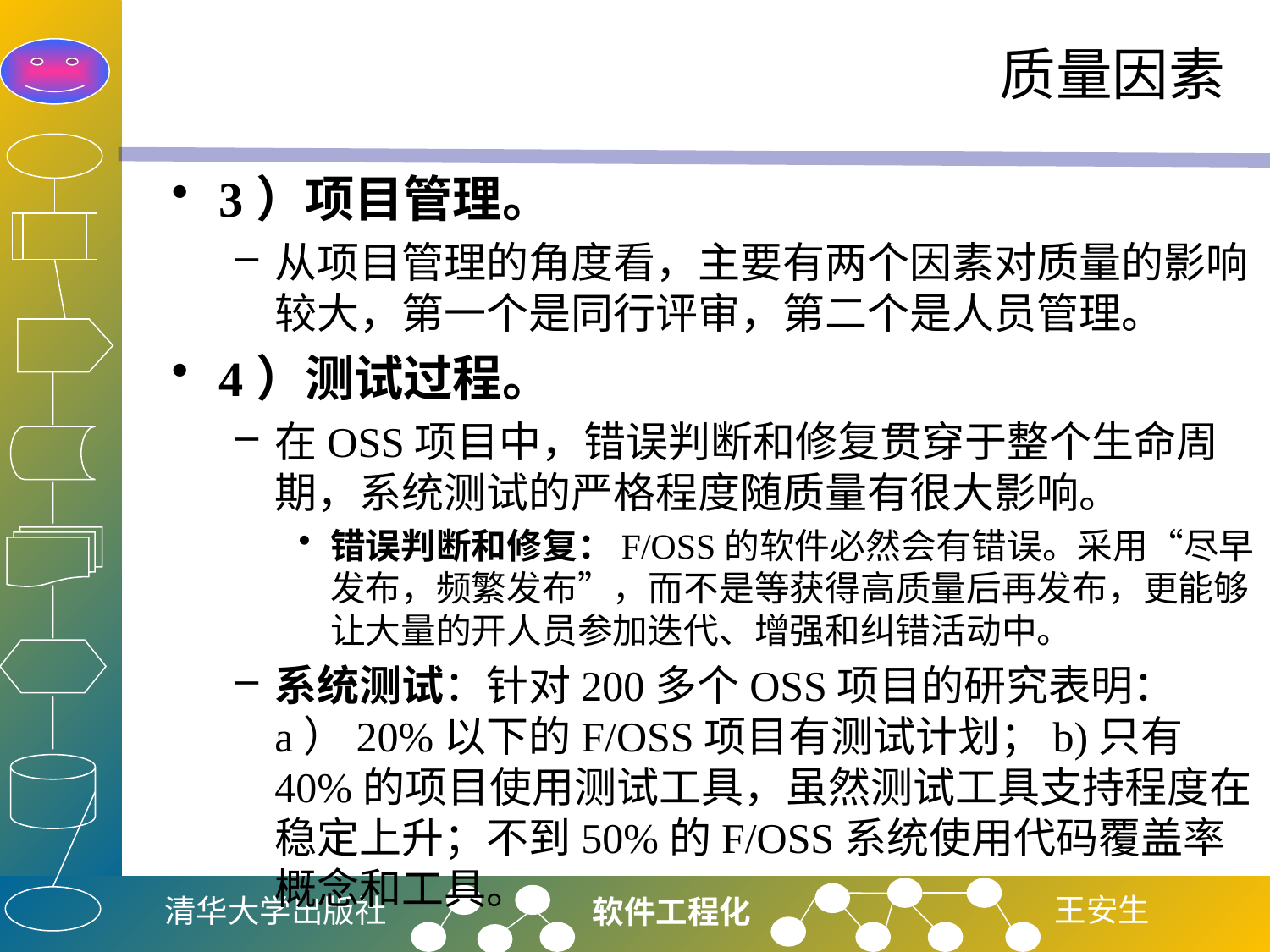

# 质量因素
3）项目管理。
从项目管理的角度看，主要有两个因素对质量的影响较大，第一个是同行评审，第二个是人员管理。
4）测试过程。
在OSS项目中，错误判断和修复贯穿于整个生命周期，系统测试的严格程度随质量有很大影响。
错误判断和修复：F/OSS的软件必然会有错误。采用“尽早发布，频繁发布”，而不是等获得高质量后再发布，更能够让大量的开人员参加迭代、增强和纠错活动中。
系统测试：针对200多个OSS项目的研究表明：a）20%以下的F/OSS项目有测试计划；b)只有40%的项目使用测试工具，虽然测试工具支持程度在稳定上升；不到50%的F/OSS系统使用代码覆盖率概念和工具。